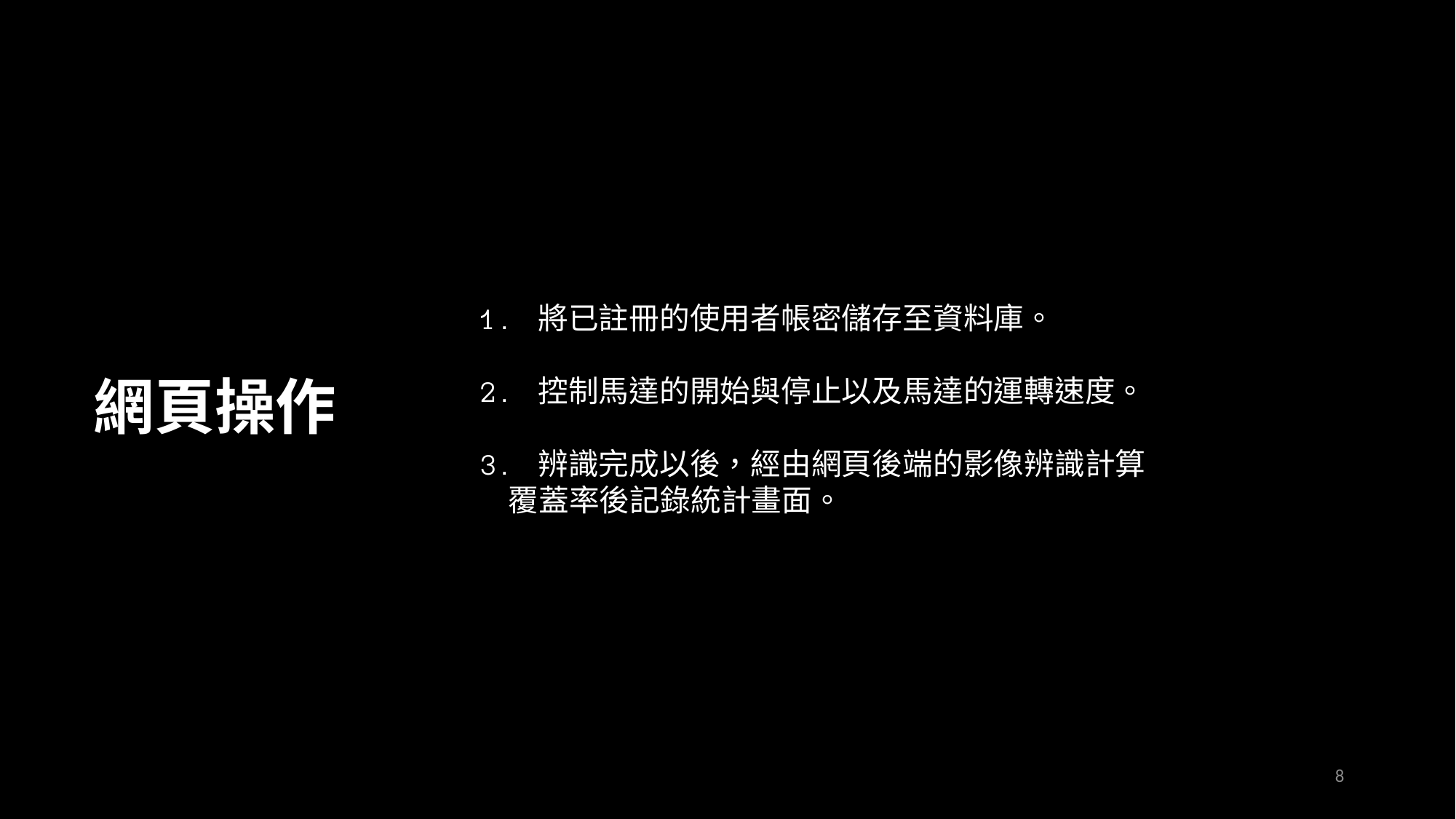

網頁操作
1. 將已註冊的使用者帳密儲存至資料庫。

2. 控制馬達的開始與停止以及馬達的運轉速度。

3. 辨識完成以後，經由網頁後端的影像辨識計算
   覆蓋率後記錄統計畫面。
8